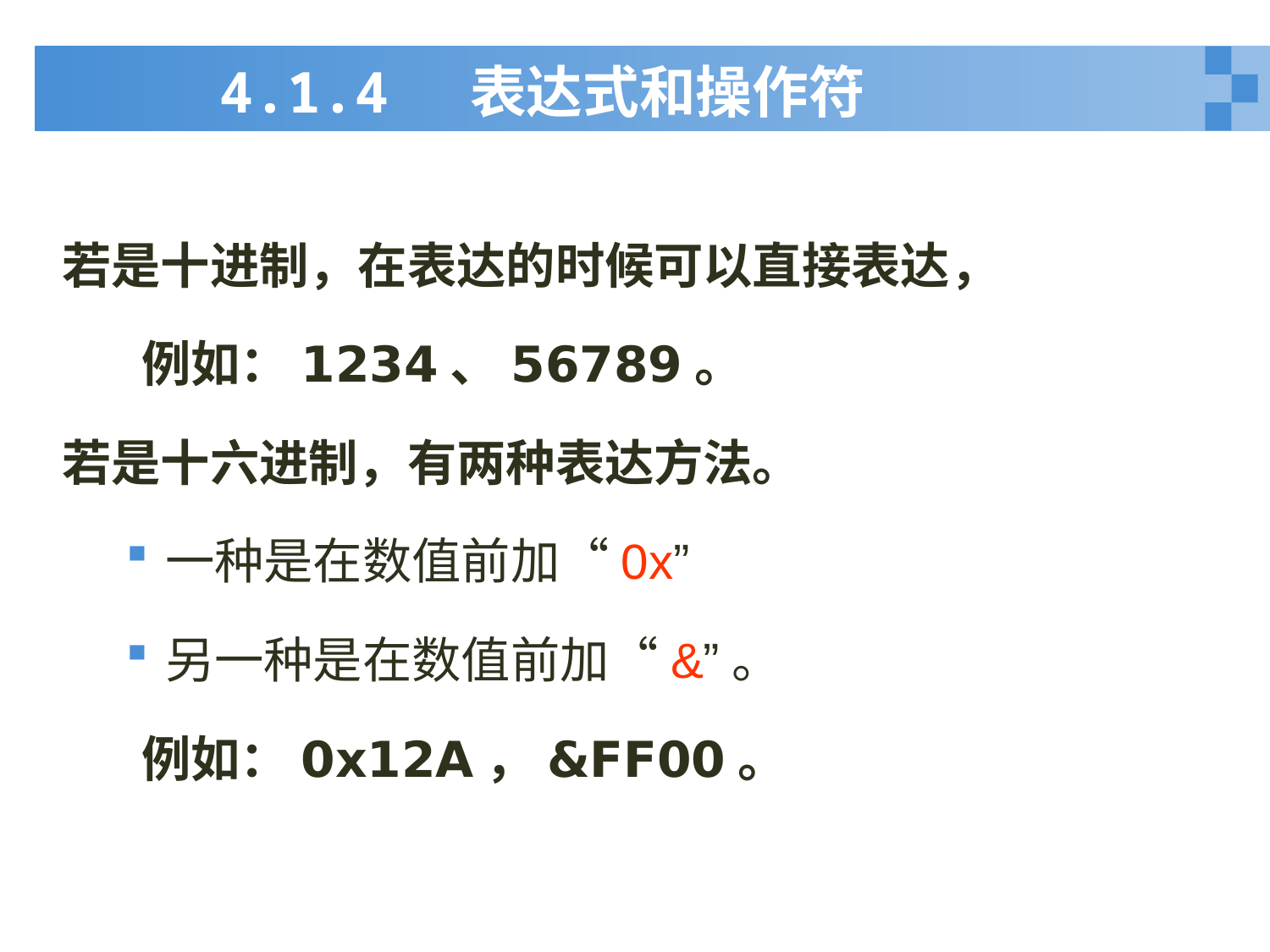

# 4.1.4  表达式和操作符
若是十进制，在表达的时候可以直接表达，
      例如：1234、56789。
若是十六进制，有两种表达方法。
一种是在数值前加“0x”
另一种是在数值前加“&”。
      例如：0x12A，&FF00。